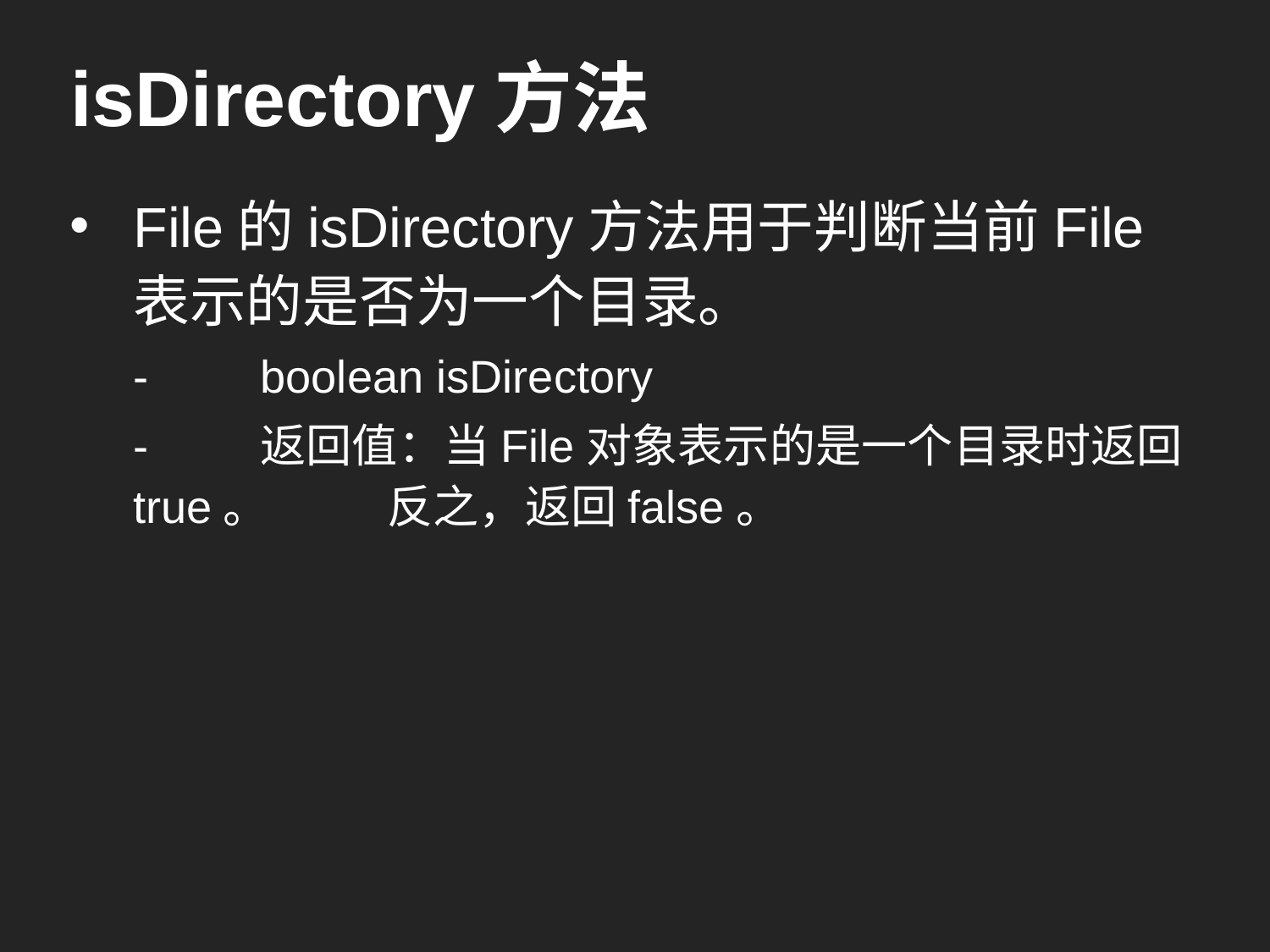

# isDirectory方法
File的isDirectory方法用于判断当前File表示的是否为一个目录。
-	boolean isDirectory
-	返回值：当File对象表示的是一个目录时返回true。	反之，返回false。